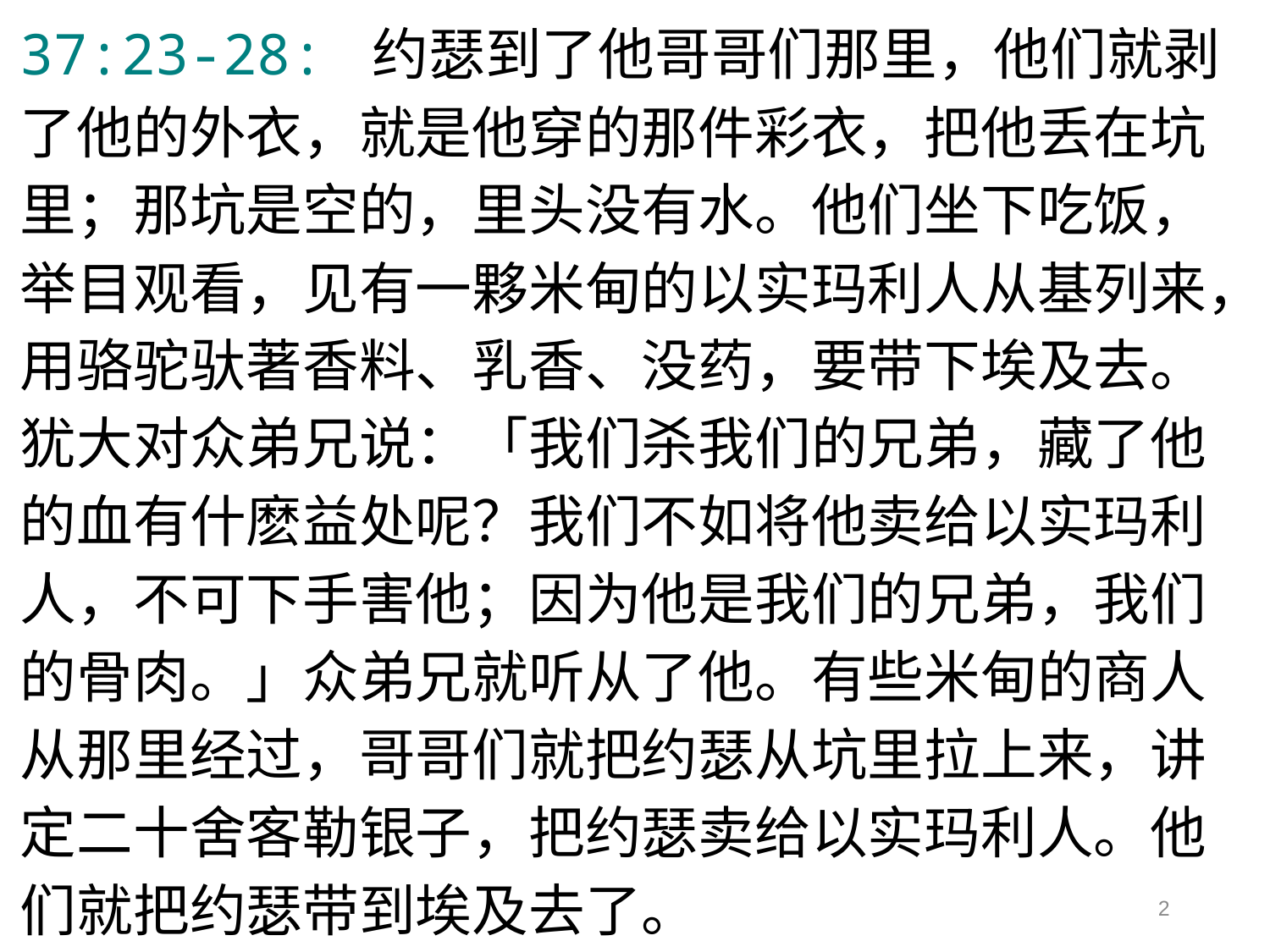

37:23-28: 约瑟到了他哥哥们那里，他们就剥了他的外衣，就是他穿的那件彩衣，把他丢在坑里；那坑是空的，里头没有水。他们坐下吃饭，举目观看，见有一夥米甸的以实玛利人从基列来，用骆驼驮著香料、乳香、没药，要带下埃及去。犹大对众弟兄说：「我们杀我们的兄弟，藏了他的血有什麽益处呢？我们不如将他卖给以实玛利人，不可下手害他；因为他是我们的兄弟，我们的骨肉。」众弟兄就听从了他。有些米甸的商人从那里经过，哥哥们就把约瑟从坑里拉上来，讲定二十舍客勒银子，把约瑟卖给以实玛利人。他们就把约瑟带到埃及去了。
2